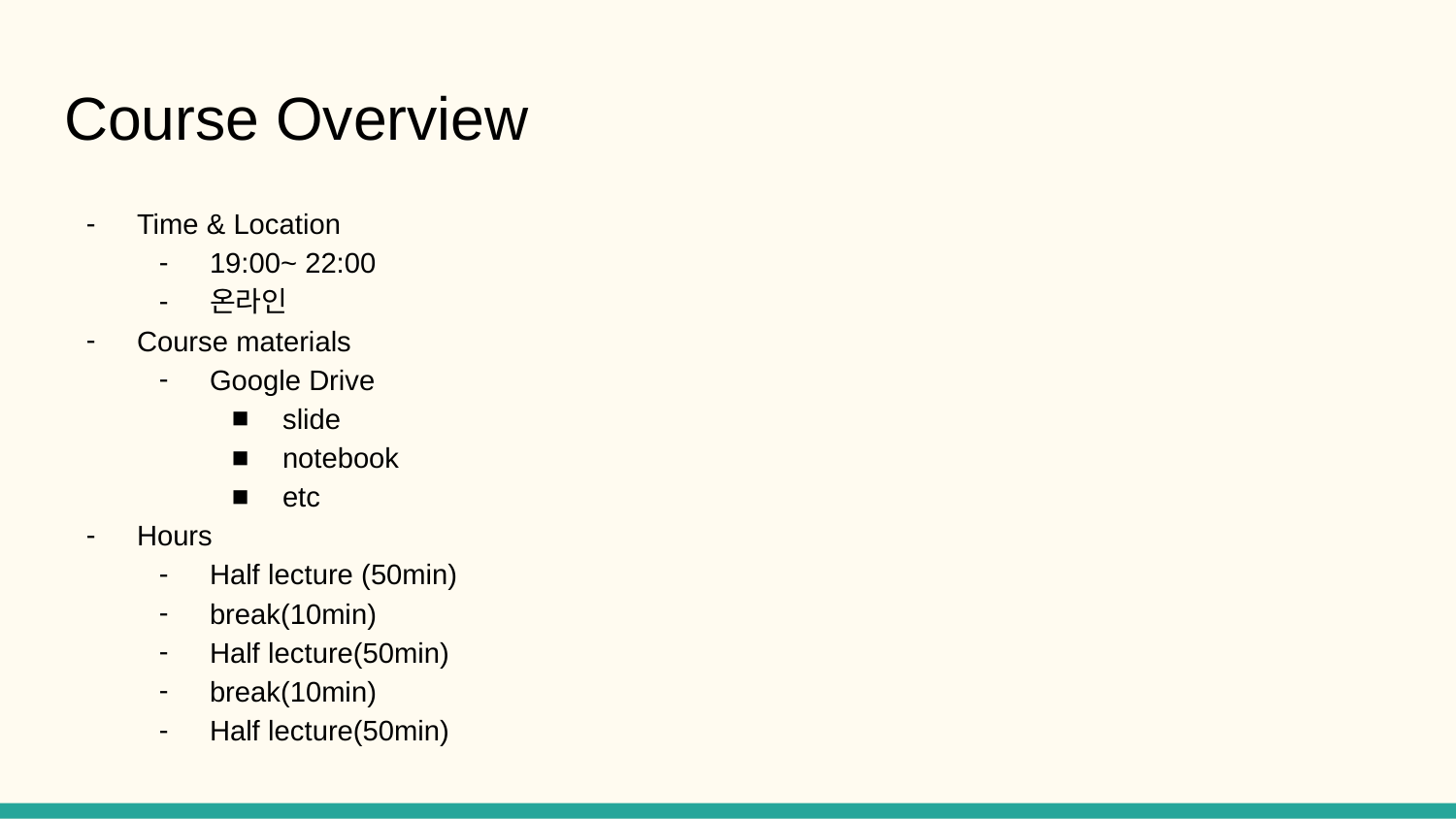

# Course Overview
Time & Location
19:00~ 22:00
온라인
Course materials
Google Drive
slide
notebook
etc
Hours
Half lecture (50min)
break(10min)
Half lecture(50min)
break(10min)
Half lecture(50min)